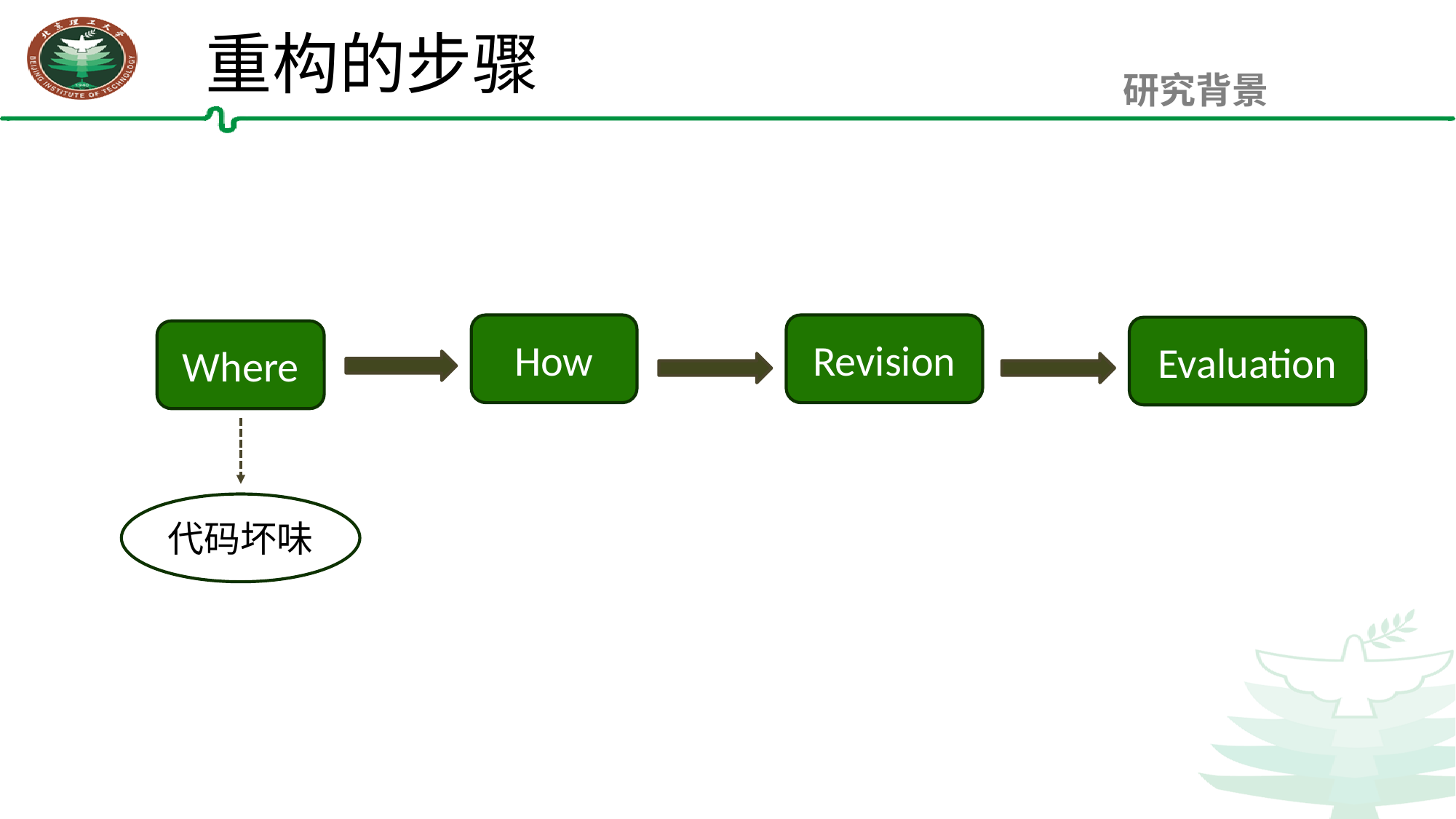

重构的步骤
研究背景
How

Revision

Evaluation

Where
代码坏味